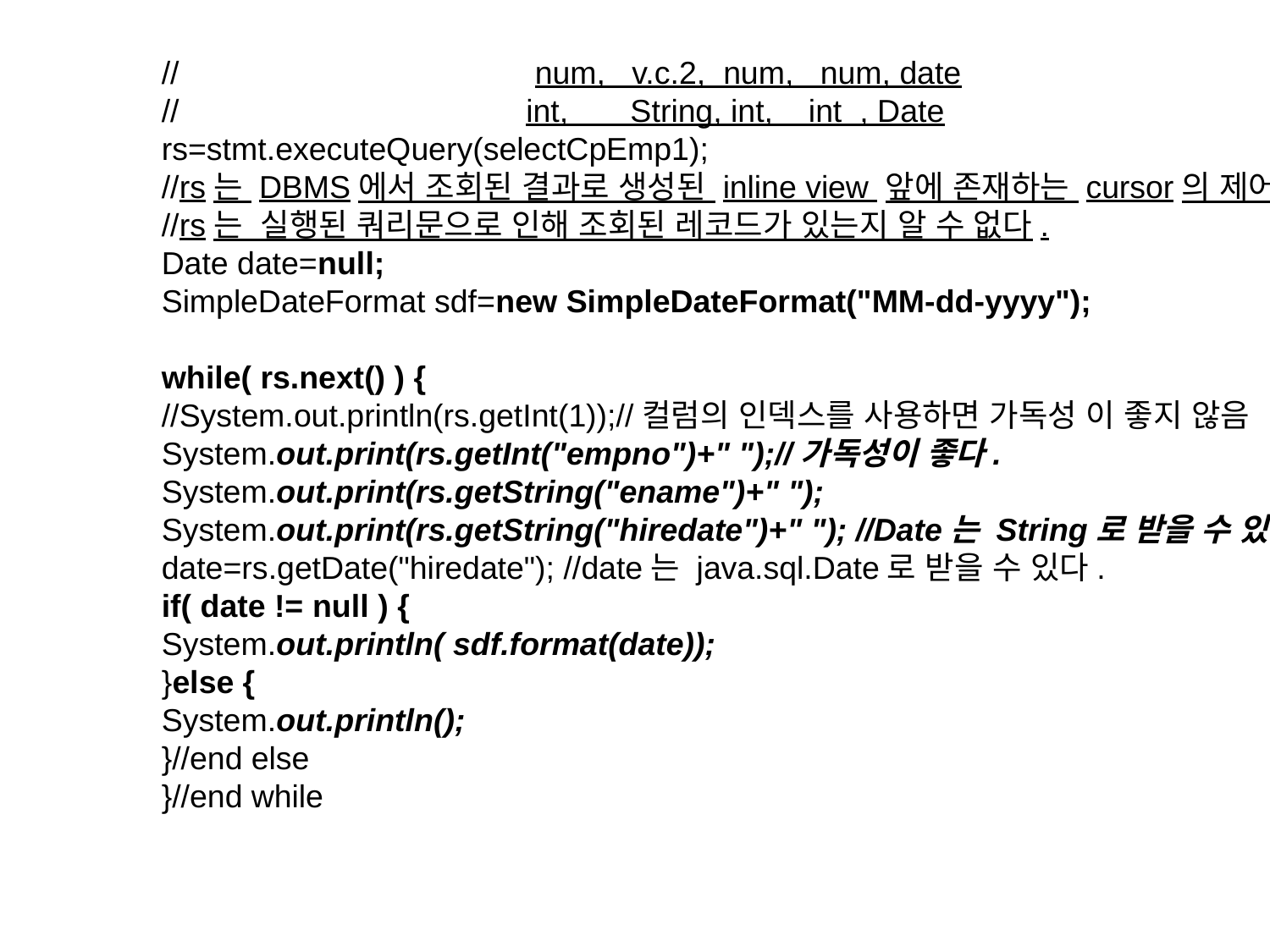

//                                        num,   v.c.2,  num,   num, date
//                                       int,       String, int,    int  , Date
rs=stmt.executeQuery(selectCpEmp1);
//rs는 DBMS에서 조회된 결과로 생성된 inline view 앞에 존재하는 cursor의 제어권을 얻는다.
//rs는  실행된 쿼리문으로 인해 조회된 레코드가 있는지 알 수 없다.
Date date=null;
SimpleDateFormat sdf=new SimpleDateFormat("MM-dd-yyyy");

while( rs.next() ) {
//System.out.println(rs.getInt(1));//컬럼의 인덱스를 사용하면 가독성 이 좋지 않음
System.out.print(rs.getInt("empno")+" ");//가독성이 좋다.
System.out.print(rs.getString("ename")+" ");
System.out.print(rs.getString("hiredate")+" "); //Date는 String로 받을 수 있다.
date=rs.getDate("hiredate"); //date는 java.sql.Date로 받을 수 있다.
if( date != null ) {
System.out.println( sdf.format(date));
}else {
System.out.println();
}//end else
}//end while